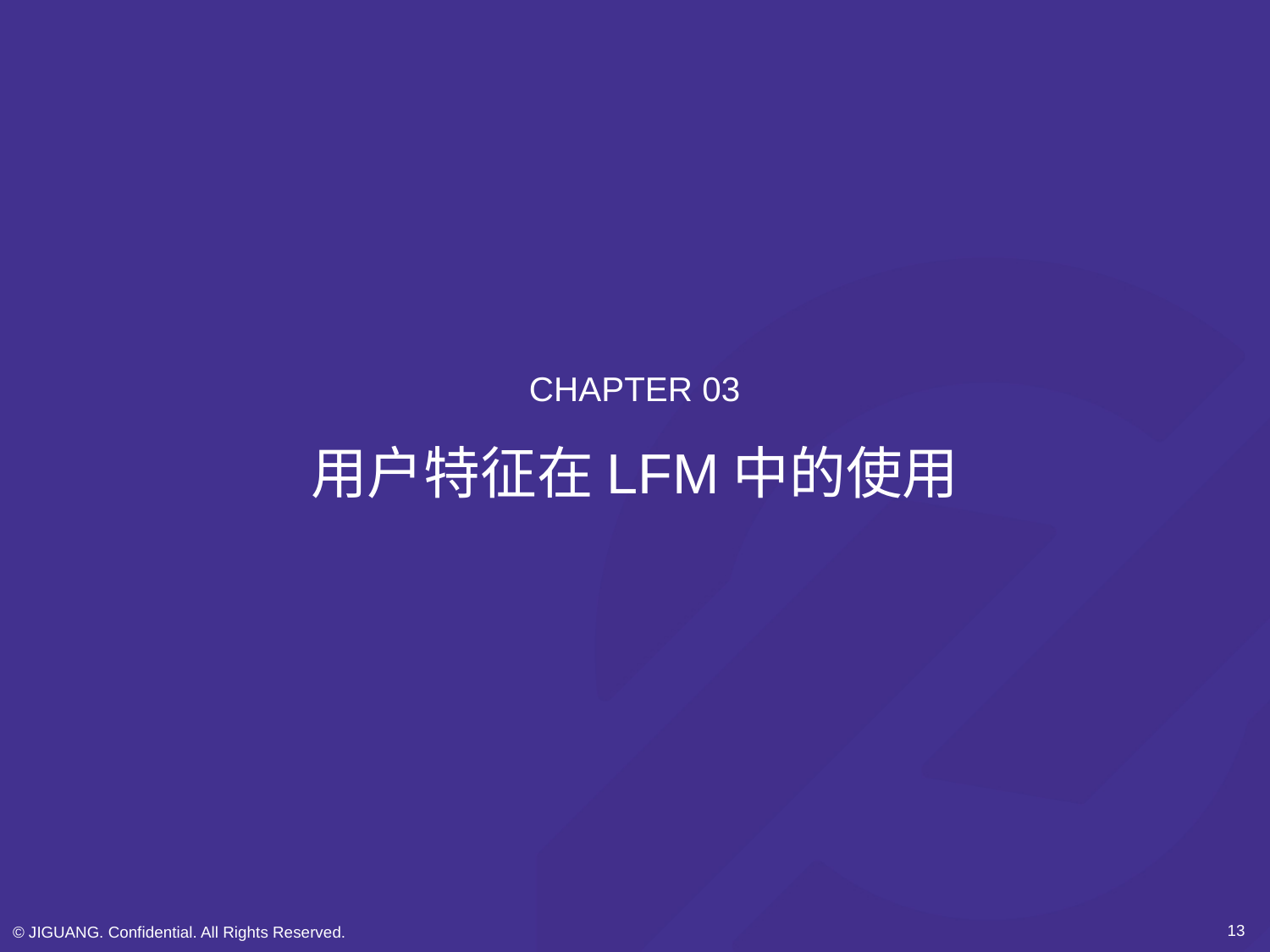

CHAPTER 03
# 用户特征在LFM中的使用
13
© JIGUANG. Confidential. All Rights Reserved.